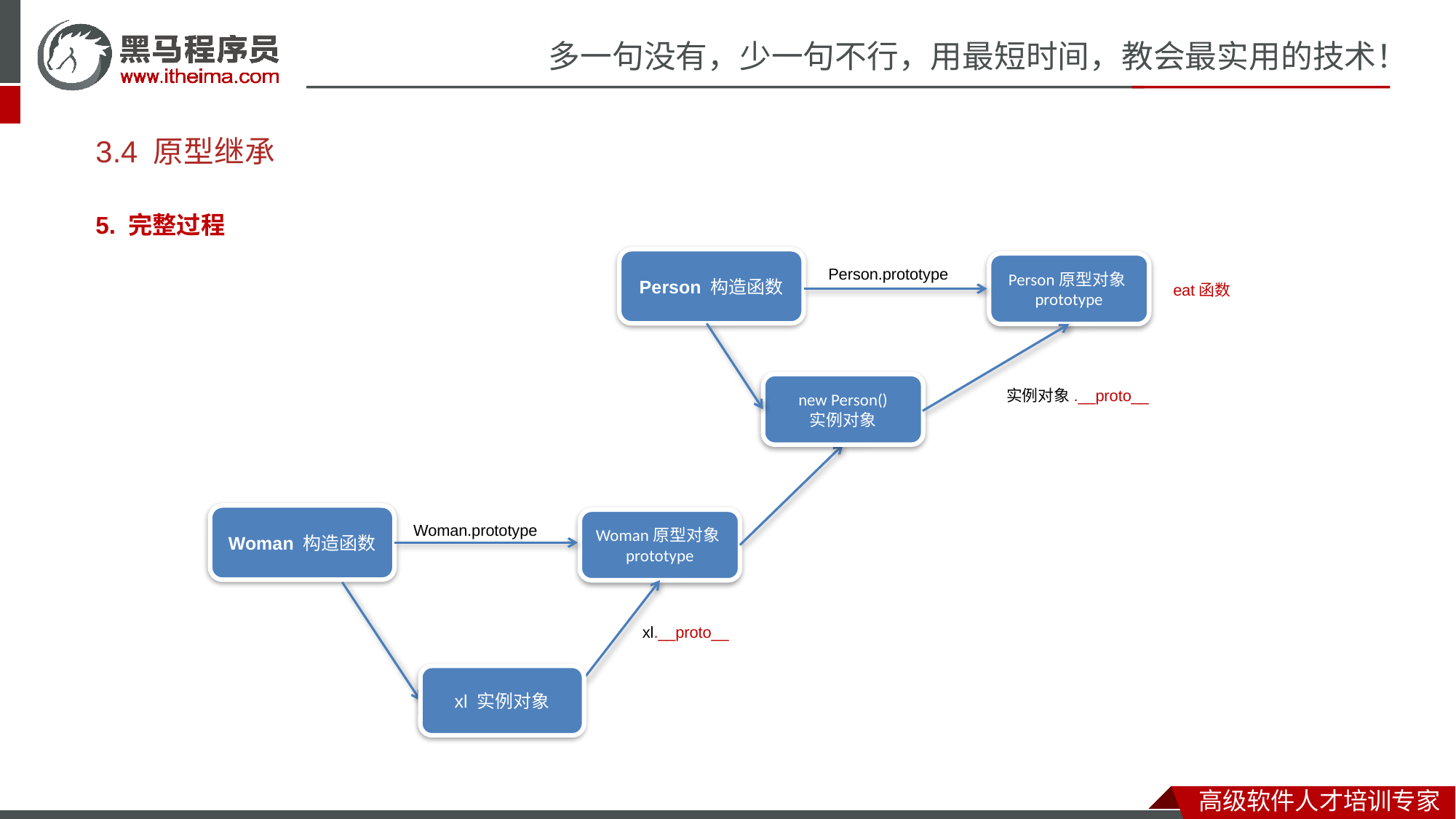

# 3.4 原型继承
5. 完整过程

Person 构造函数
Person原型对象prototype
Person.prototype
eat函数
new Person()
实例对象
实例对象.__proto__
Woman 构造函数
Woman原型对象prototype
Woman.prototype
xl.__proto__
xl 实例对象